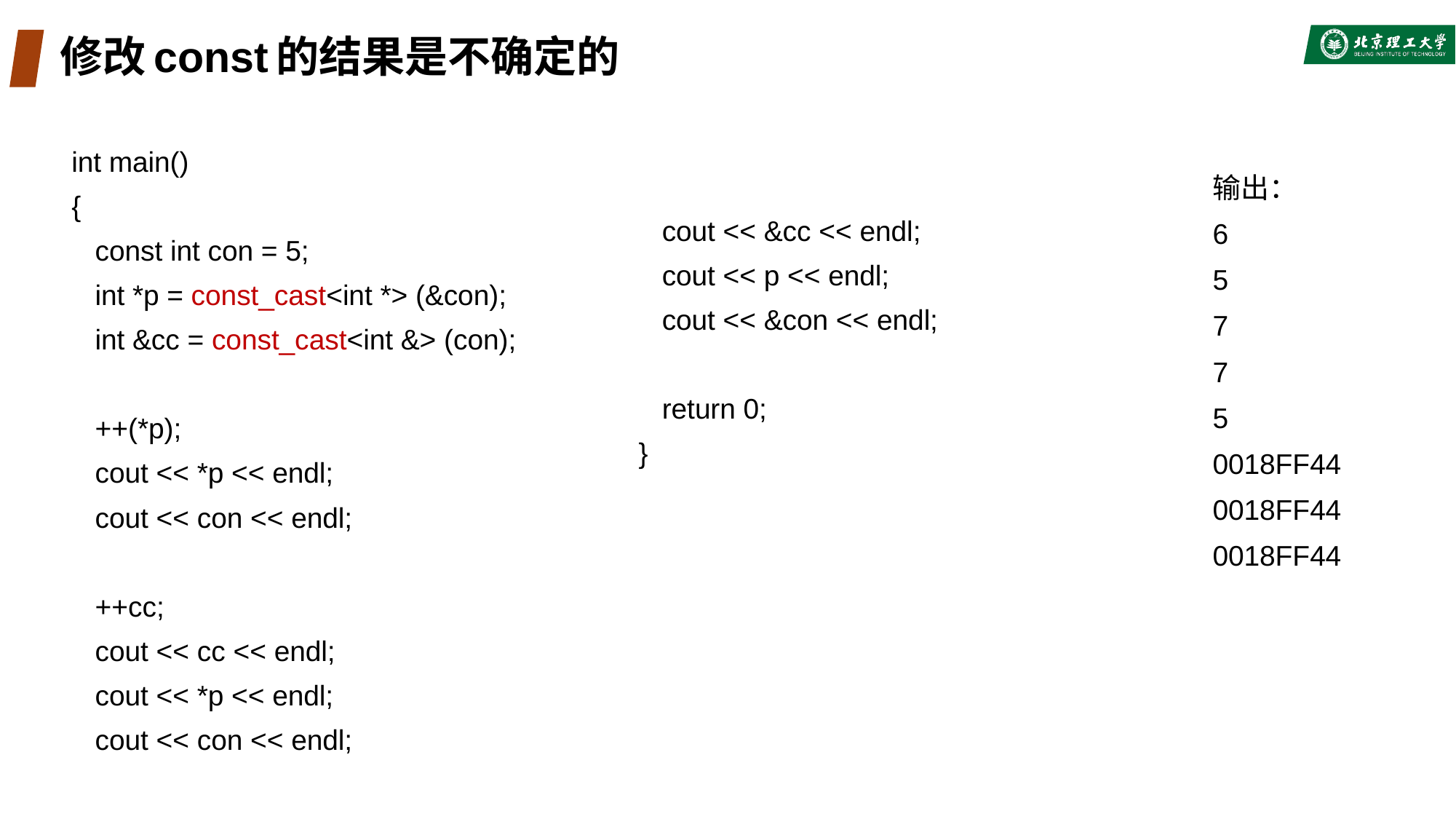

# 修改const的结果是不确定的
int main()
{
   const int con = 5;
   int *p = const_cast<int *> (&con);
   int &cc = const_cast<int &> (con);

   ++(*p);
   cout << *p << endl;
   cout << con << endl;

   ++cc;
   cout << cc << endl;
   cout << *p << endl;
   cout << con << endl;
输出：
6
5
7
7
5
0018FF44
0018FF44
0018FF44
   cout << &cc << endl;
   cout << p << endl;
   cout << &con << endl;

   return 0;
}